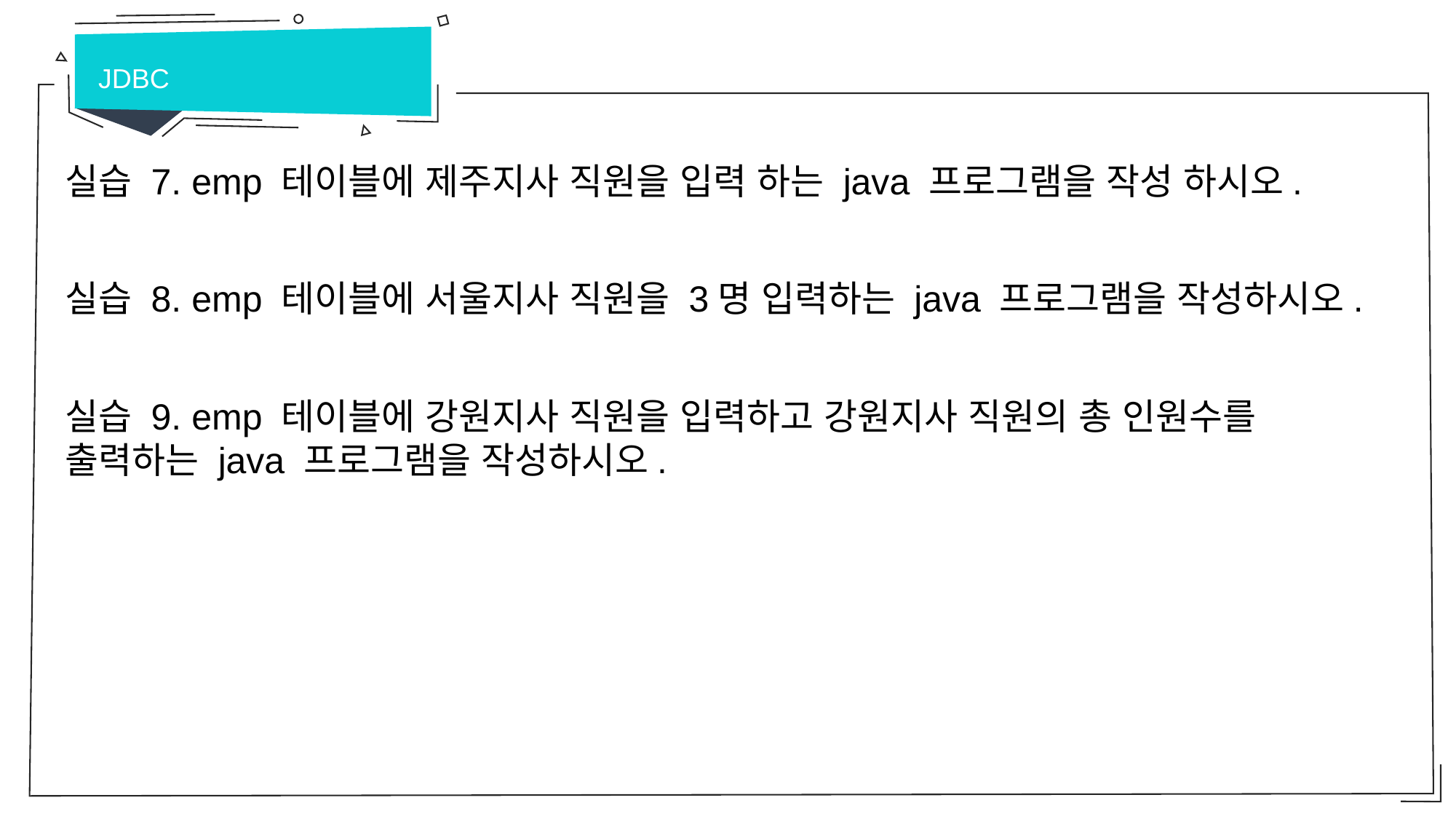

JDBC
실습 7. emp 테이블에 제주지사 직원을 입력 하는 java 프로그램을 작성 하시오.

실습 8. emp 테이블에 서울지사 직원을 3명 입력하는 java 프로그램을 작성하시오.

실습 9. emp 테이블에 강원지사 직원을 입력하고 강원지사 직원의 총 인원수를 출력하는 java 프로그램을 작성하시오.